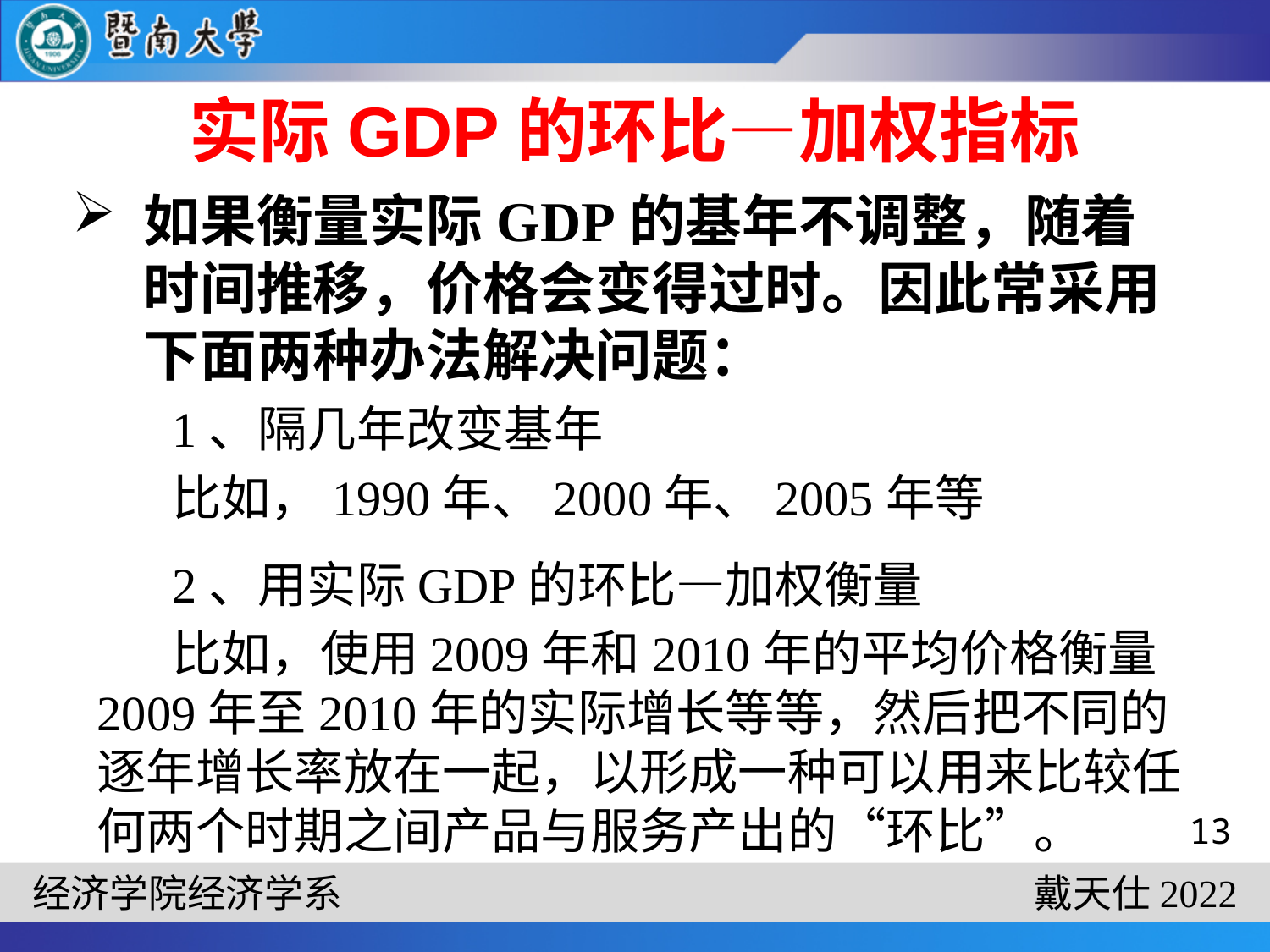

# 实际GDP的环比—加权指标
如果衡量实际GDP的基年不调整，随着时间推移，价格会变得过时。因此常采用下面两种办法解决问题：
1、隔几年改变基年
比如，1990年、2000年、2005年等

2、用实际GDP的环比—加权衡量
比如，使用2009年和2010年的平均价格衡量2009年至2010年的实际增长等等，然后把不同的逐年增长率放在一起，以形成一种可以用来比较任何两个时期之间产品与服务产出的“环比”。
13